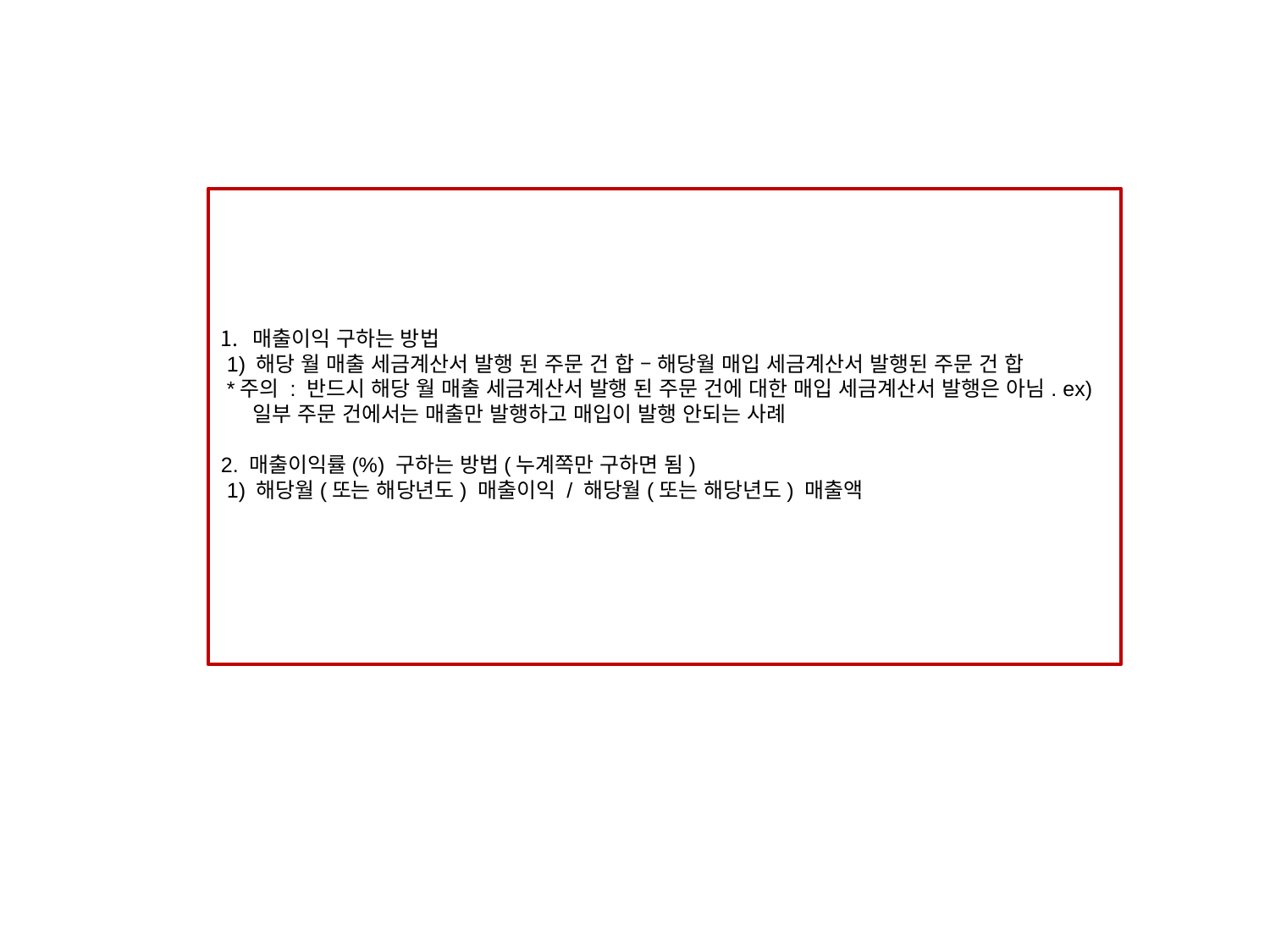

매출이익 구하는 방법
 1) 해당 월 매출 세금계산서 발행 된 주문 건 합 – 해당월 매입 세금계산서 발행된 주문 건 합
 *주의 : 반드시 해당 월 매출 세금계산서 발행 된 주문 건에 대한 매입 세금계산서 발행은 아님. ex) 일부 주문 건에서는 매출만 발행하고 매입이 발행 안되는 사례

2. 매출이익률(%) 구하는 방법(누계쪽만 구하면 됨)
 1) 해당월(또는 해당년도) 매출이익 / 해당월(또는 해당년도) 매출액